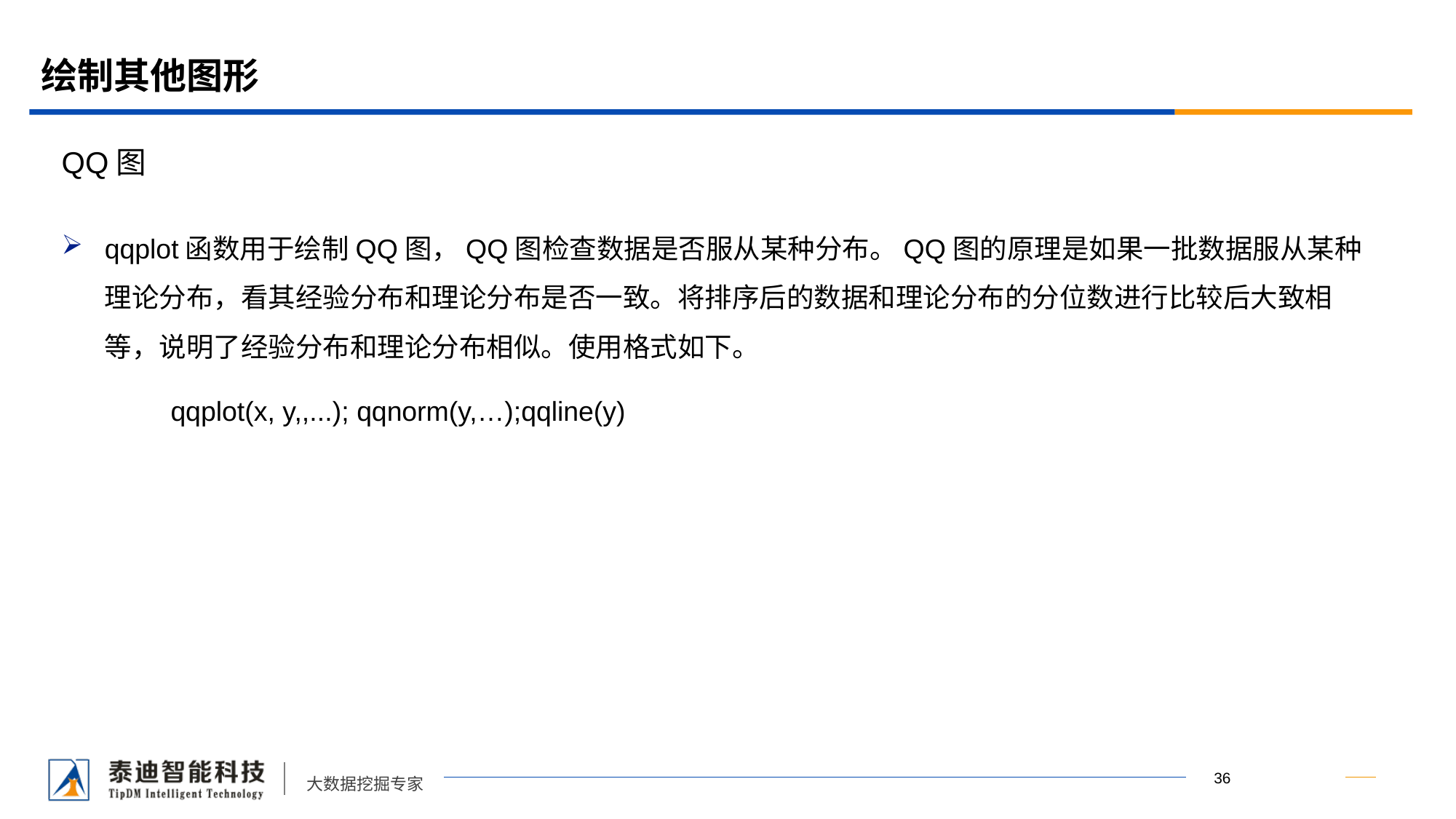

# 绘制其他图形
QQ图
qqplot函数用于绘制QQ图，QQ图检查数据是否服从某种分布。QQ图的原理是如果一批数据服从某种理论分布，看其经验分布和理论分布是否一致。将排序后的数据和理论分布的分位数进行比较后大致相等，说明了经验分布和理论分布相似。使用格式如下。
	qqplot(x, y,,...); qqnorm(y,…);qqline(y)